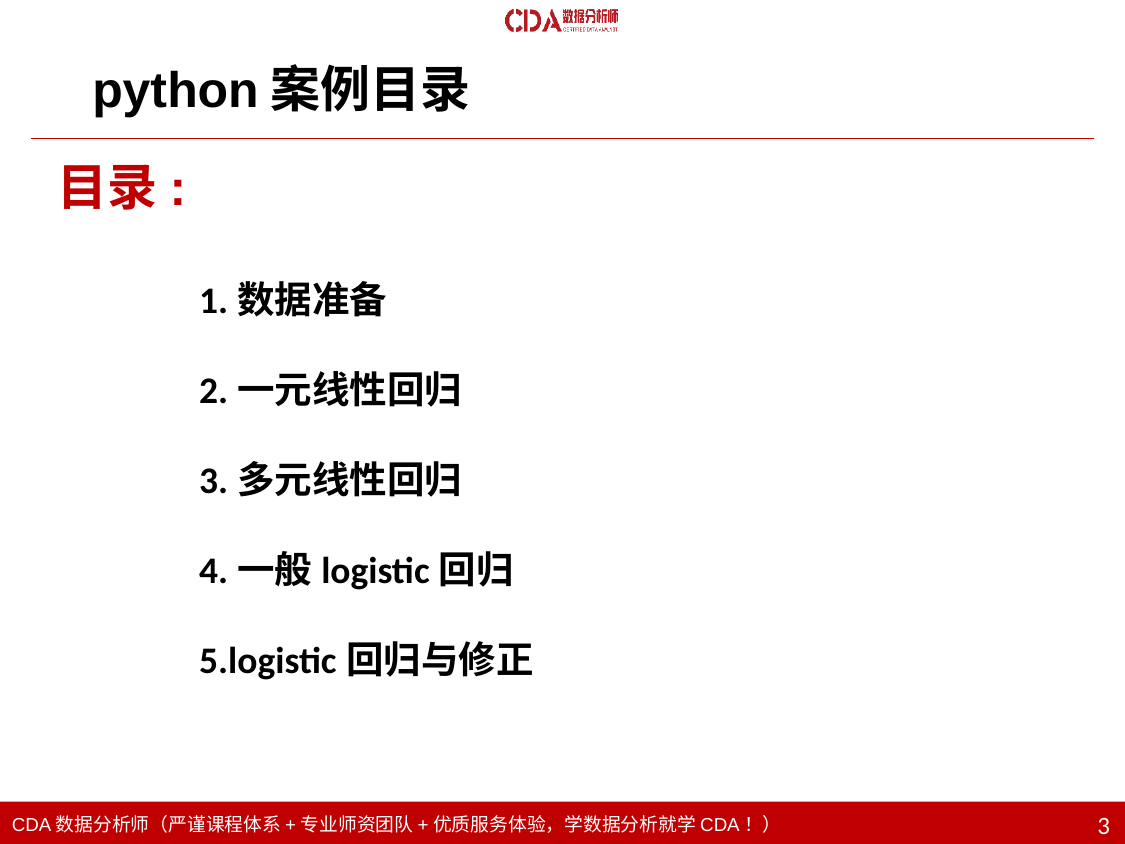

# python案例目录
目录:

1.数据准备

2.一元线性回归

3.多元线性回归

4.一般logistic回归

5.logistic回归与修正

3